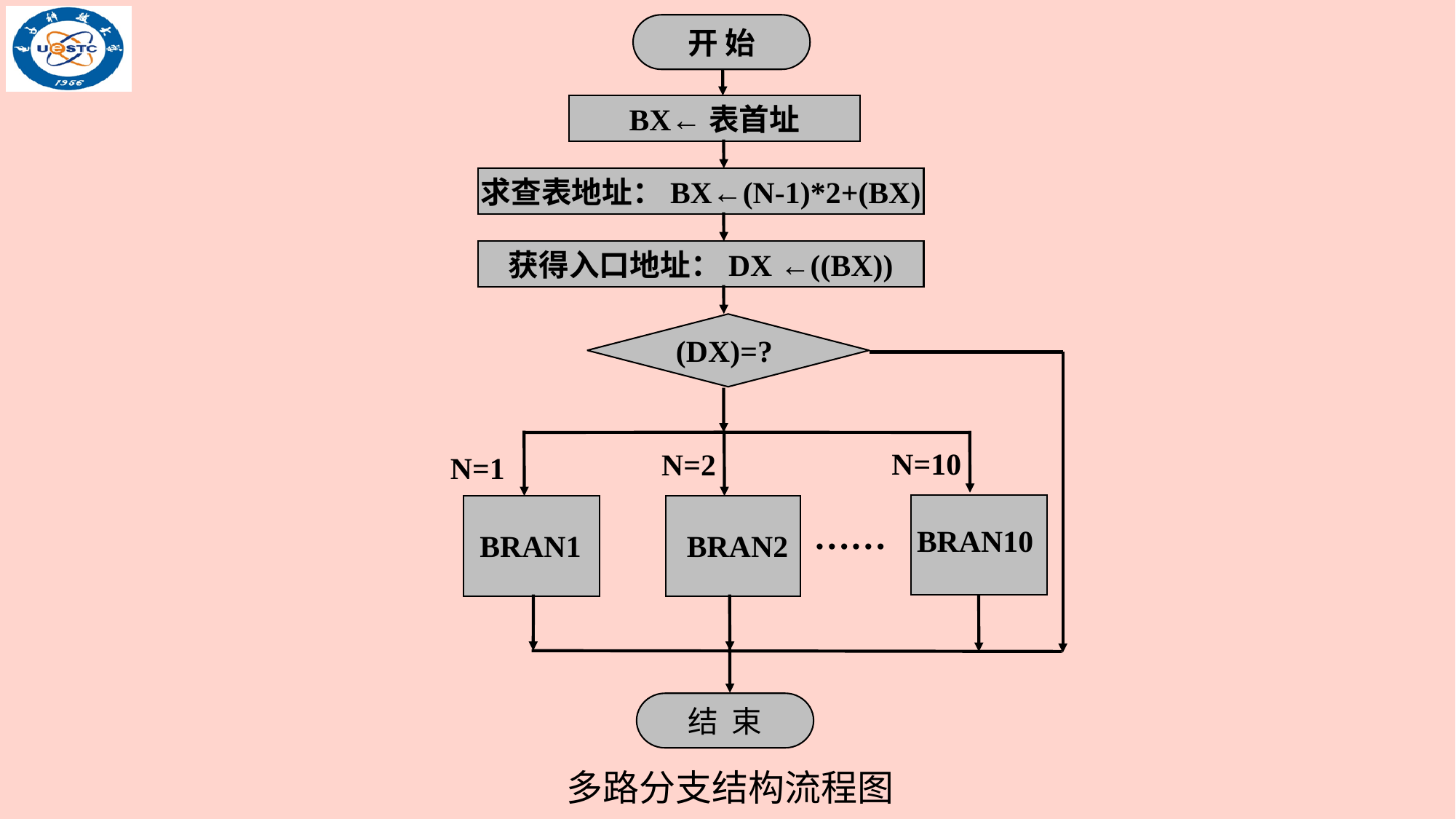

开 始

BX←表首址

求查表地址：BX←(N-1)*2+(BX)

获得入口地址：DX ←((BX))

(DX)=?

N=10
N=2
N=1

……
BRAN10
BRAN2
BRAN1

结  束
多路分支结构流程图